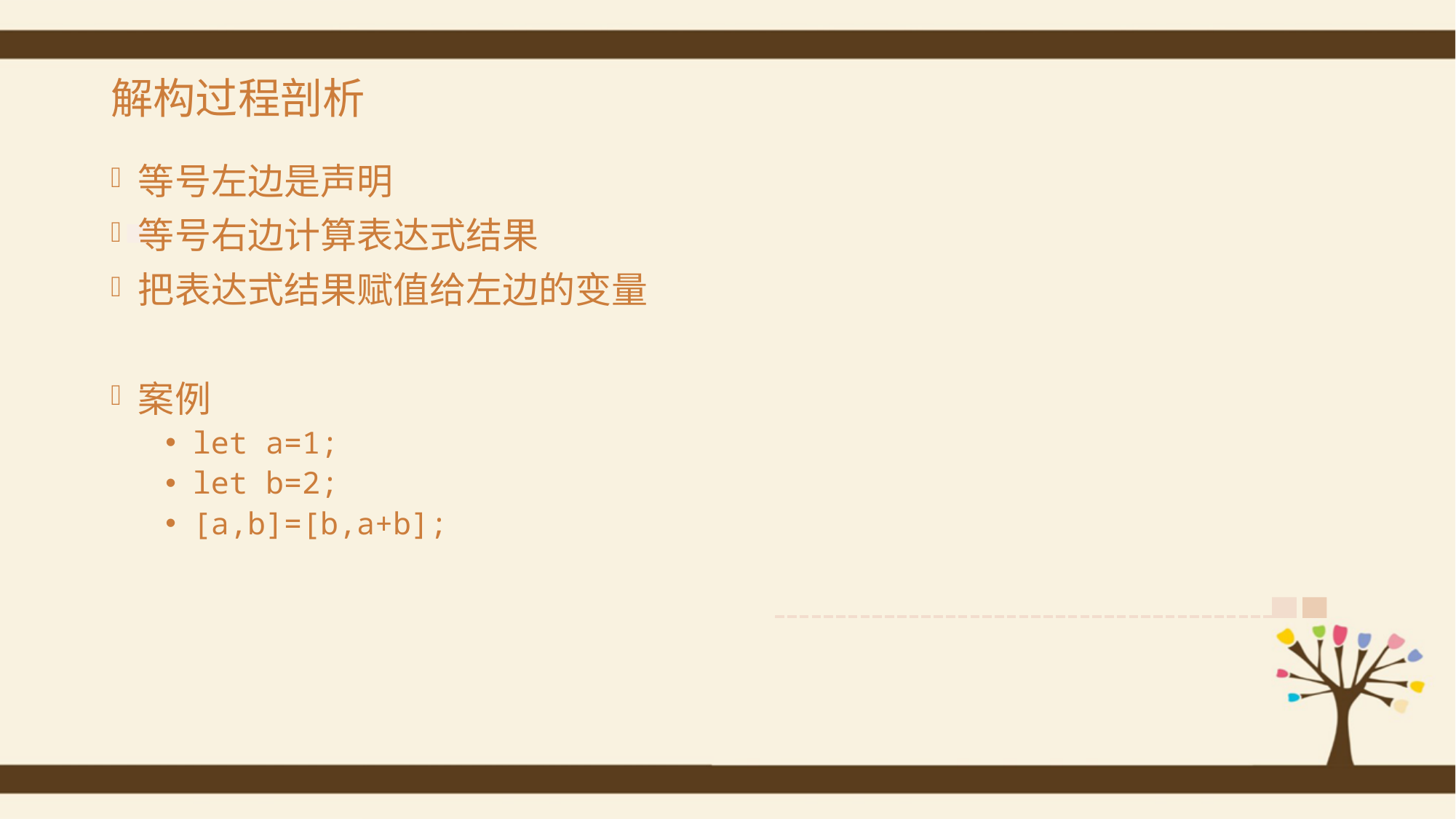

# 解构过程剖析
等号左边是声明
等号右边计算表达式结果
把表达式结果赋值给左边的变量

案例
let a=1;
let b=2;
[a,b]=[b,a+b];